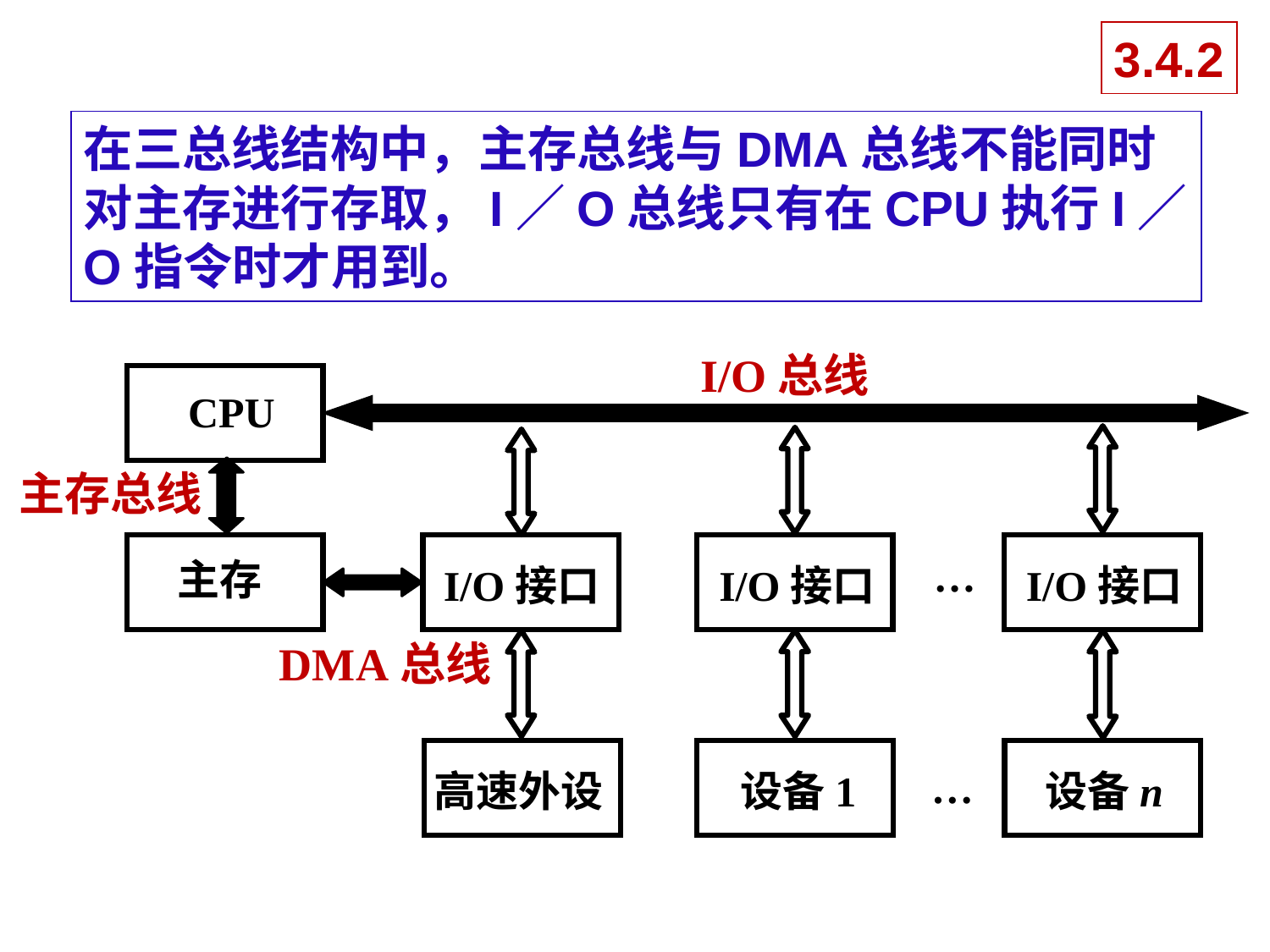

3.4.2
在三总线结构中，主存总线与DMA总线不能同时对主存进行存取，I／O总线只有在CPU执行I／O指令时才用到。
I/O总线

主存总线

DMA总线

 CPU

 主存

…
I/O接口
I/O接口
I/O接口

设备n

…
高速外设
设备1